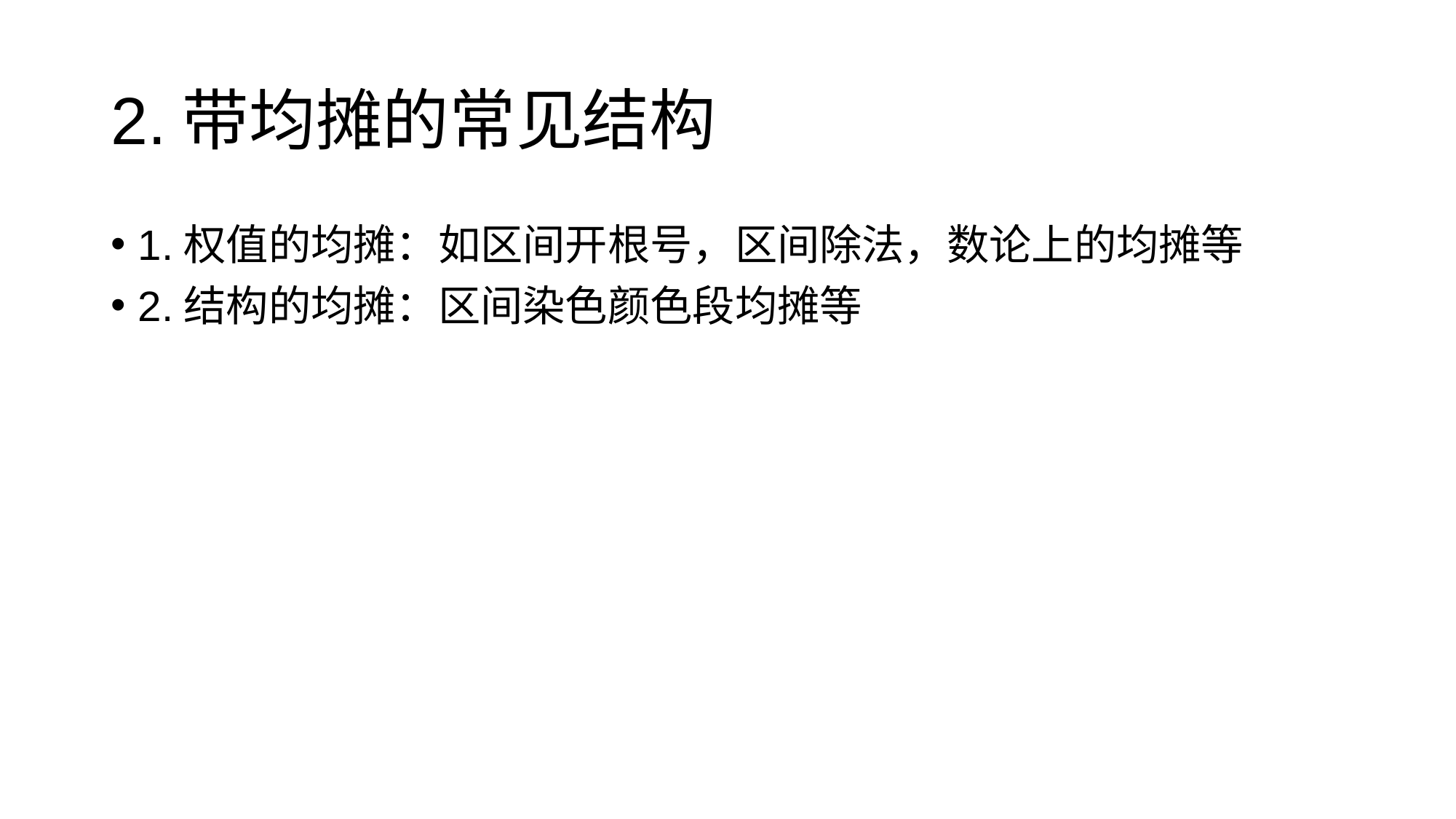

# 2.带均摊的常见结构
1.权值的均摊：如区间开根号，区间除法，数论上的均摊等
2.结构的均摊：区间染色颜色段均摊等